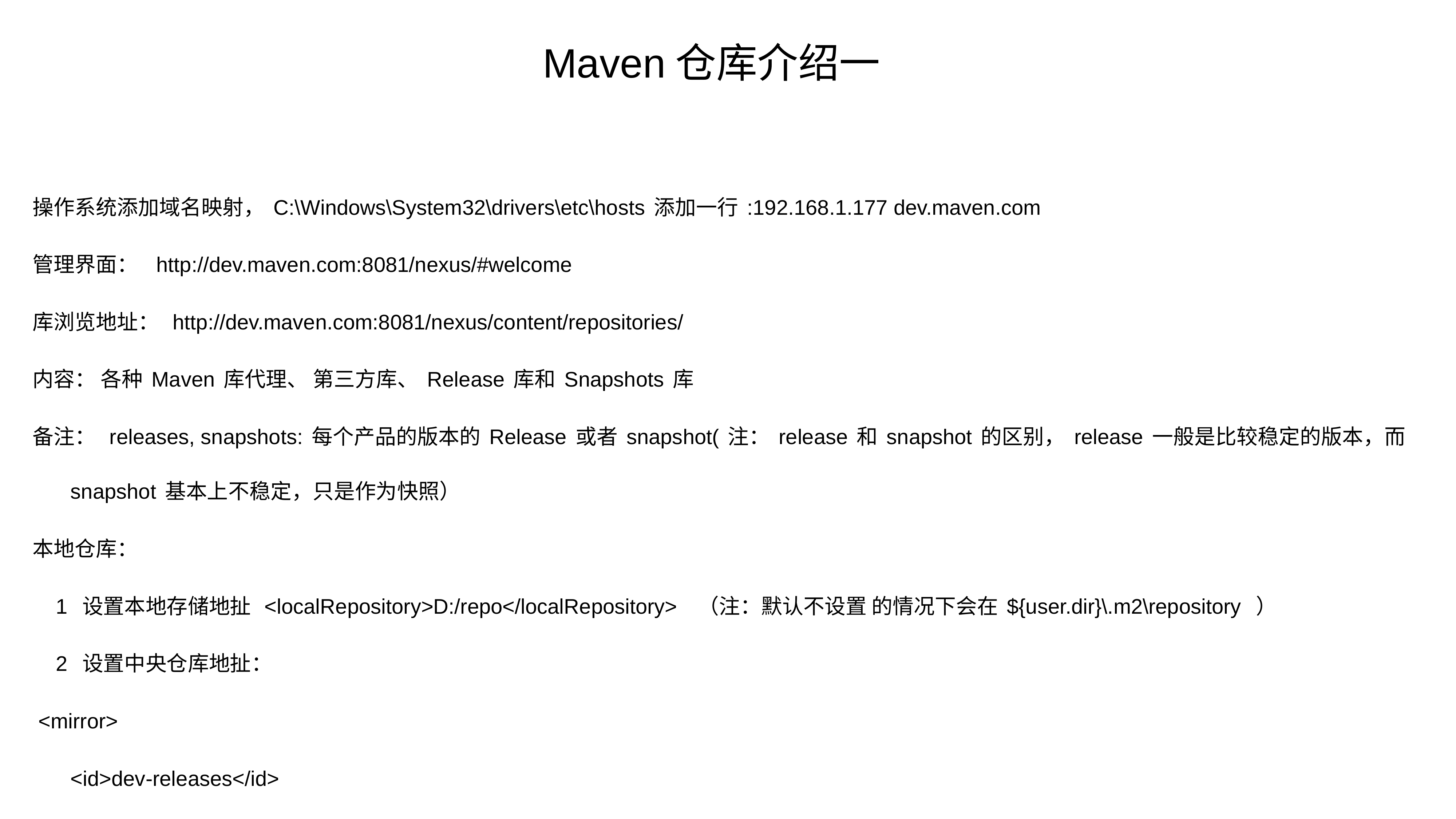

Maven仓库介绍一

操作系统添加域名映射，C:\Windows\System32\drivers\etc\hosts添加一行:192.168.1.177 dev.maven.com
管理界面：  http://dev.maven.com:8081/nexus/#welcome
库浏览地址： http://dev.maven.com:8081/nexus/content/repositories/
内容： 各种Maven库代理、 第三方库、Release库和Snapshots库
备注： releases, snapshots:每个产品的版本的Release或者snapshot(注：release和snapshot的区别，release一般是比较稳定的版本，而snapshot基本上不稳定，只是作为快照）
本地仓库：
    1 设置本地存储地扯 <localRepository>D:/repo</localRepository>  （注：默认不设置 的情况下会在${user.dir}\.m2\repository ）
    2 设置中央仓库地扯：
 <mirror>
 	<id>dev-releases</id>
	<mirrorOf>*</mirrorOf>
	<name>nexus-releases</name>
	<url>http://dev.maven.com:8081/nexus/content/repositories/central</url>
 </mirror>
 id,name:唯一的标志，用于区别镜像 url:镜像的url    mirrorOf：此镜像指向的服务id ,*代表所有